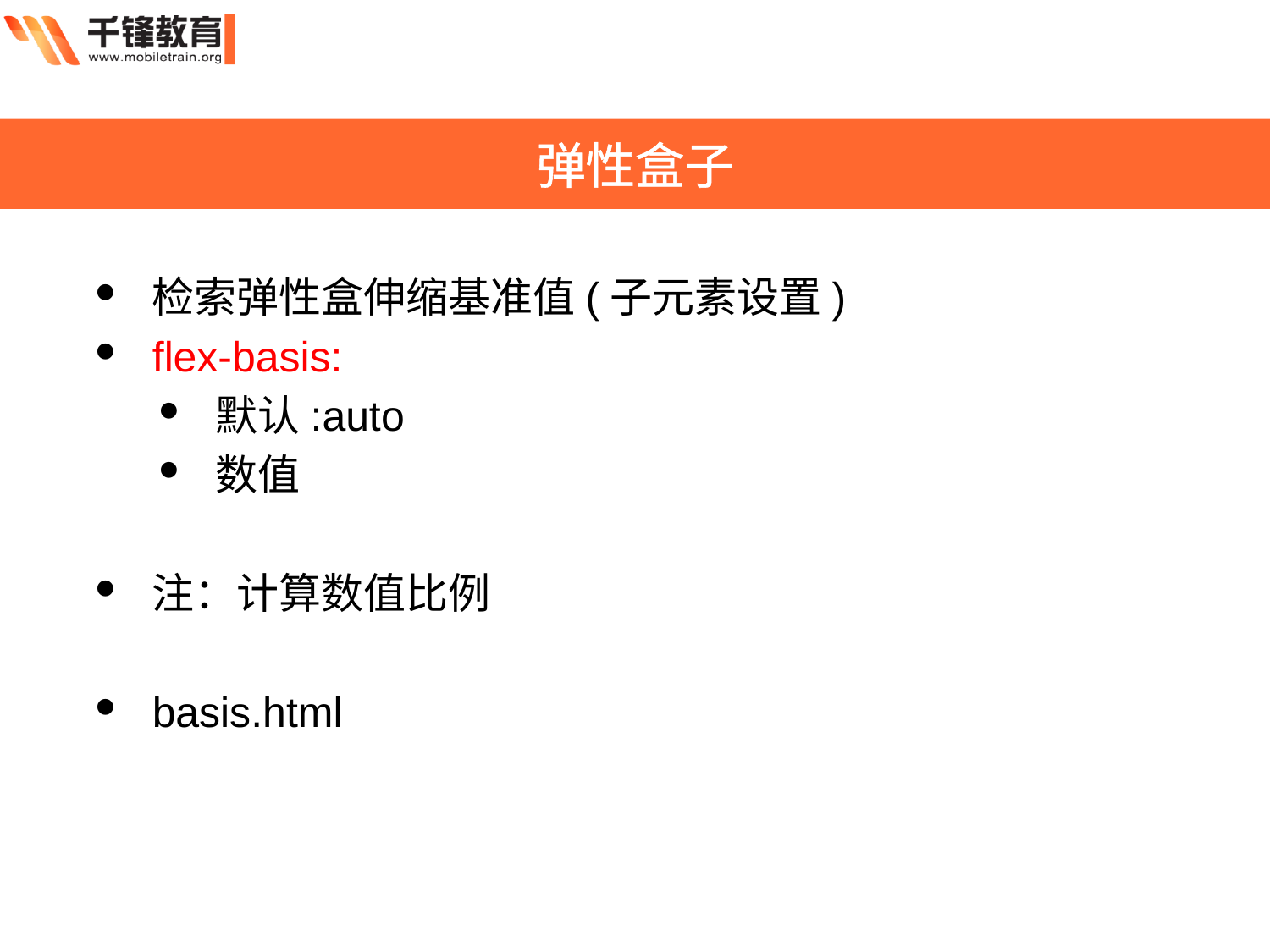

弹性盒子
检索弹性盒伸缩基准值(子元素设置)
flex-basis:
默认:auto
数值

注：计算数值比例

basis.html